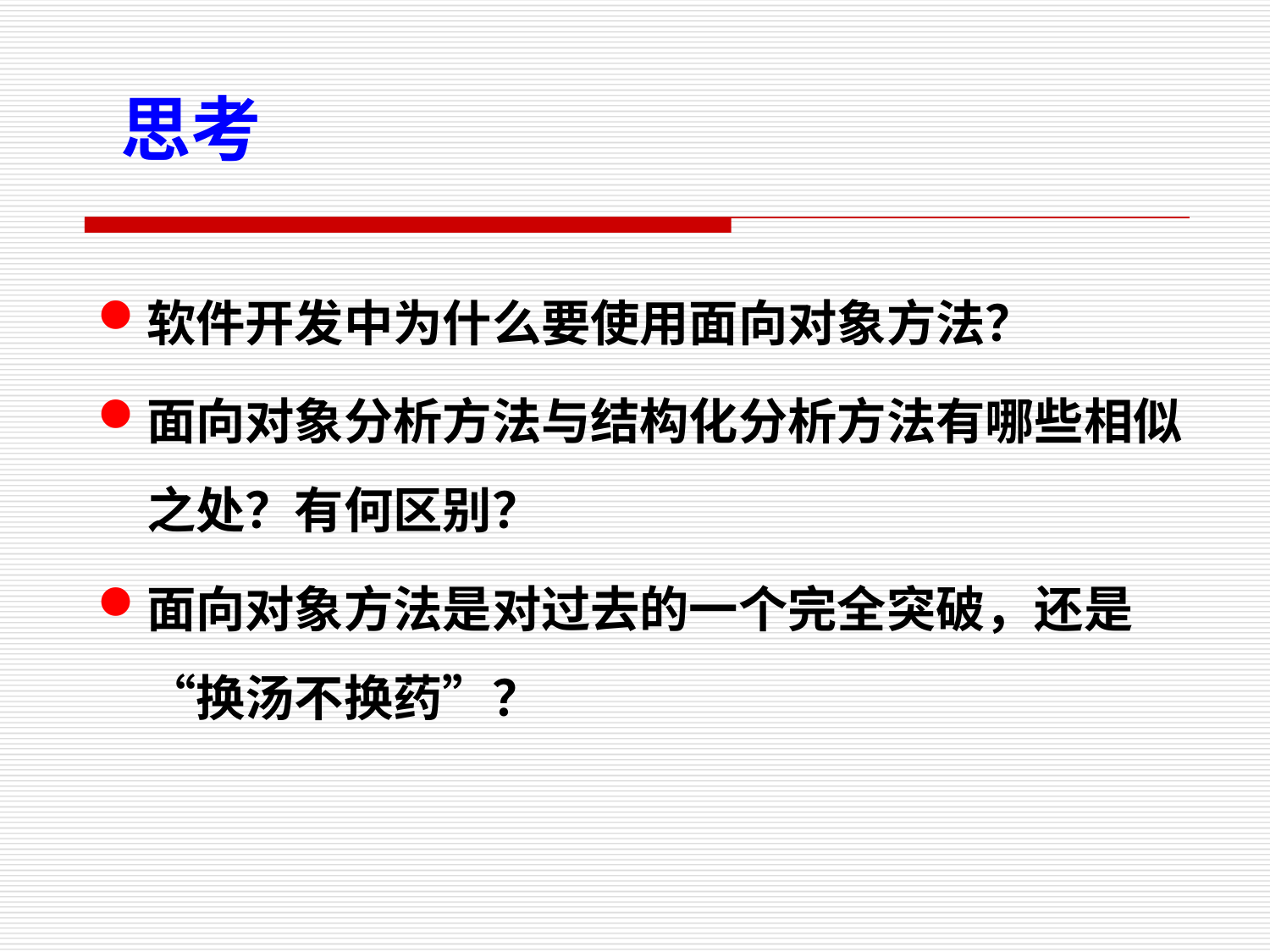

思考
软件开发中为什么要使用面向对象方法？
面向对象分析方法与结构化分析方法有哪些相似之处？有何区别？
面向对象方法是对过去的一个完全突破，还是“换汤不换药”？